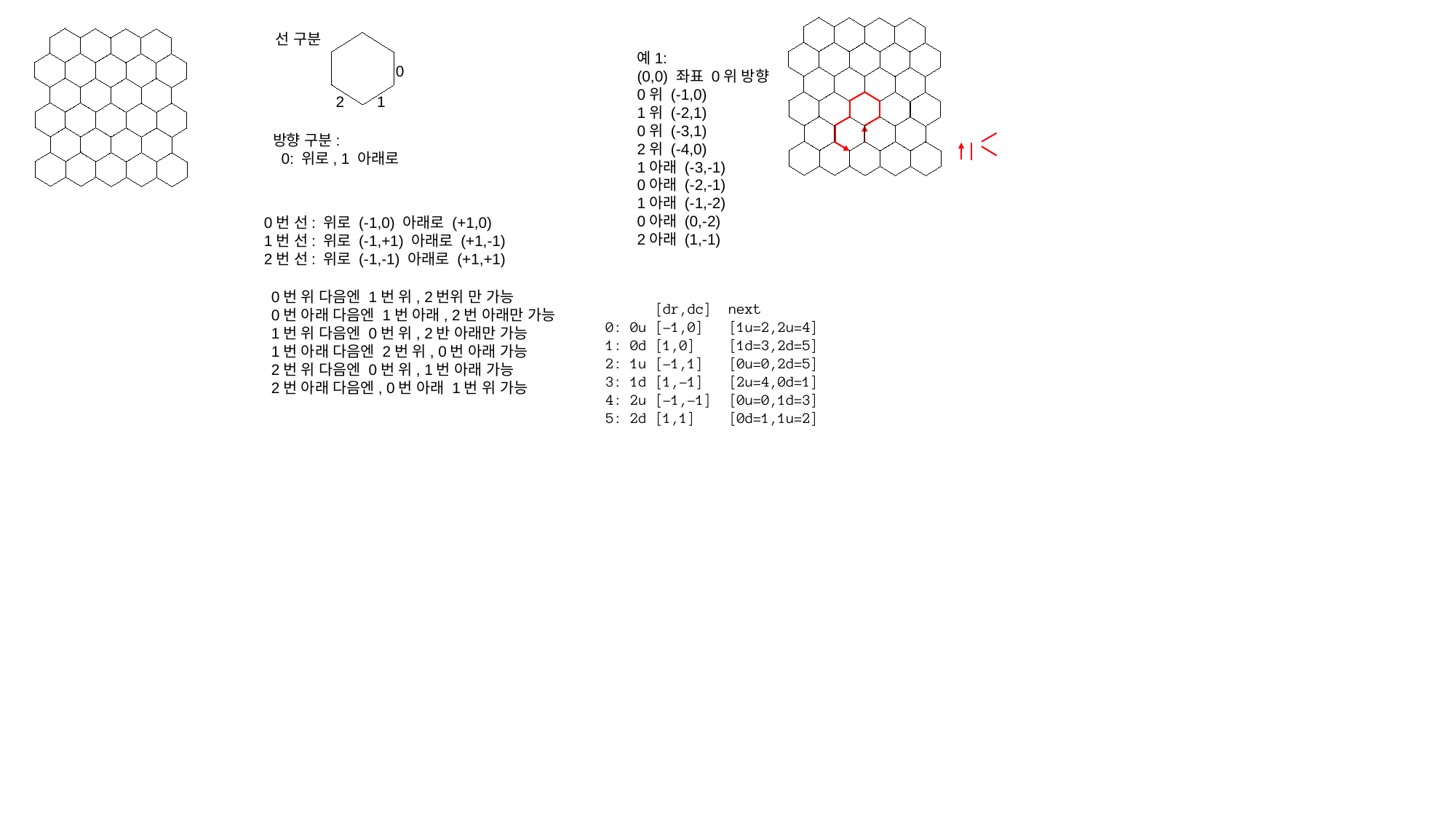

선 구분
예1:
(0,0) 좌표 0위 방향
0위 (-1,0)
1위 (-2,1)
0위 (-3,1)
2위 (-4,0)
1아래 (-3,-1)
0아래 (-2,-1)
1아래 (-1,-2)
0아래 (0,-2)
2아래 (1,-1)

0
2
1
방향 구분:
  0: 위로, 1 아래로
0번 선: 위로 (-1,0) 아래로 (+1,0)
1번 선: 위로 (-1,+1) 아래로 (+1,-1)
2번 선: 위로 (-1,-1) 아래로 (+1,+1)
0번 위 다음엔 1번 위, 2번위 만 가능
0번 아래 다음엔 1번 아래, 2번 아래만 가능
1번 위 다음엔 0번 위, 2반 아래만 가능
1번 아래 다음엔 2번 위, 0번 아래 가능
2번 위 다음엔 0번 위, 1번 아래 가능
2번 아래 다음엔, 0번 아래 1번 위 가능
      [dr,dc]  next
0: 0u [-1,0]   [1u=2,2u=4]
1: 0d [1,0]    [1d=3,2d=5]
2: 1u [-1,1]   [0u=0,2d=5]
3: 1d [1,-1]   [2u=4,0d=1]
4: 2u [-1,-1]  [0u=0,1d=3]
5: 2d [1,1]    [0d=1,1u=2]